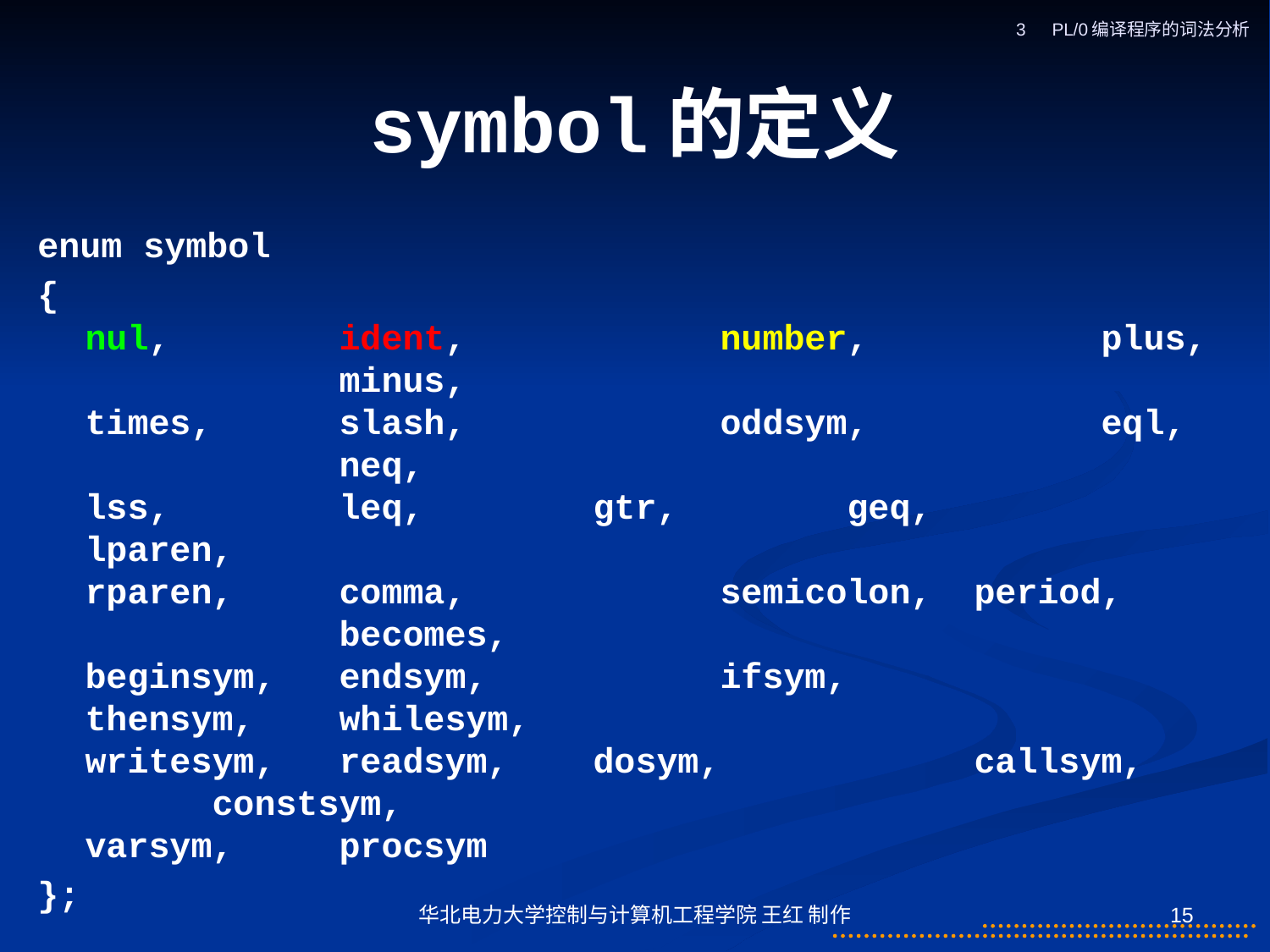

3　PL/0编译程序的词法分析
# symbol的定义
enum symbol
{
nul,		ident,		number,		plus,		minus,
times,	slash,		oddsym,		eql,		neq,
lss,		leq,		gtr,		geq,		lparen,
rparen,	comma,		semicolon,	period,		becomes,
beginsym,	endsym,		ifsym,		thensym,  	whilesym,
writesym,	readsym,	dosym,		callsym,  	constsym,
varsym,	procsym
};
华北电力大学控制与计算机工程学院 王红 制作
15